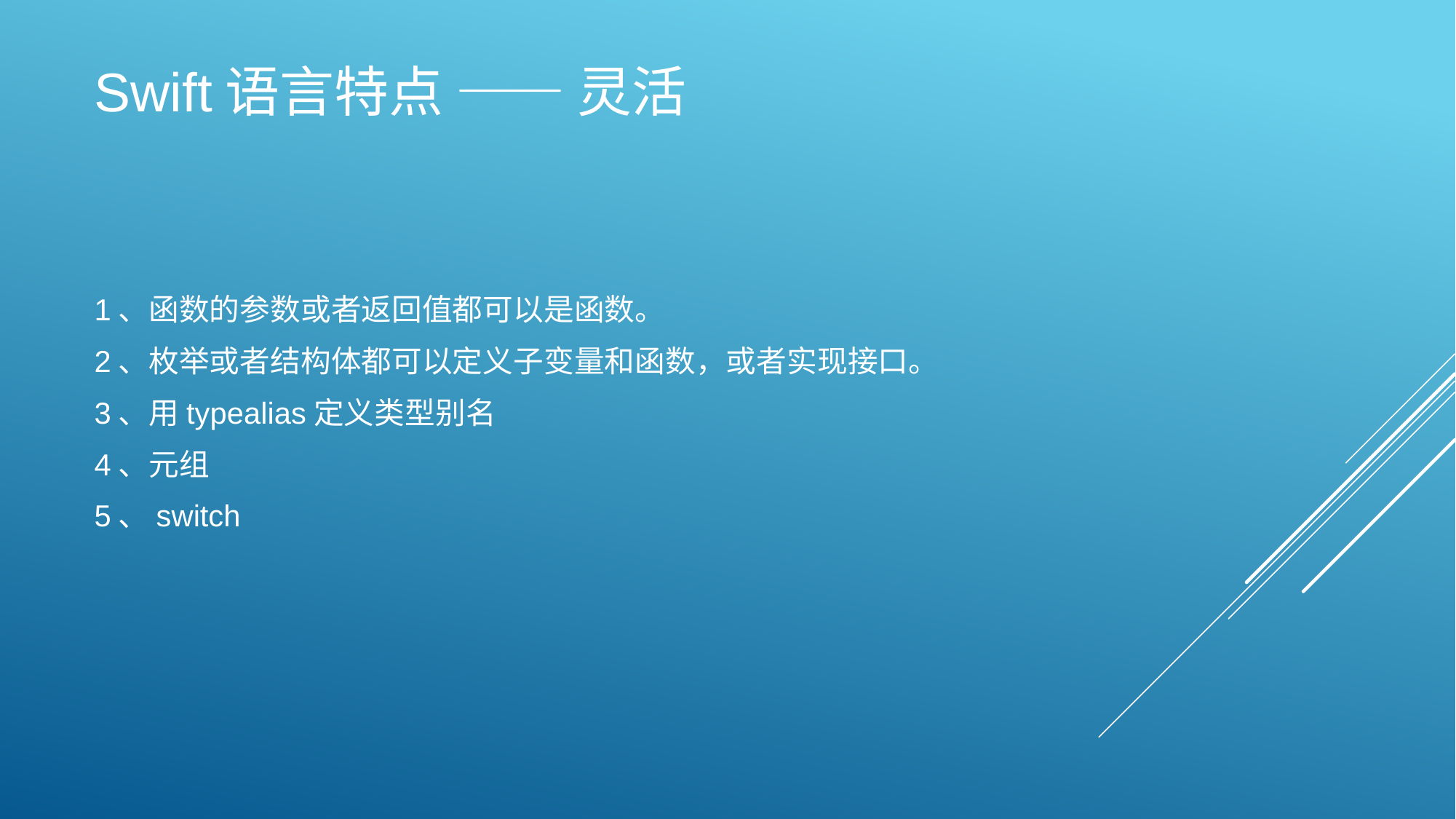

# Swift语言特点 —— 灵活
1、函数的参数或者返回值都可以是函数。
2、枚举或者结构体都可以定义子变量和函数，或者实现接口。
3、用typealias定义类型别名
4、元组
5、switch